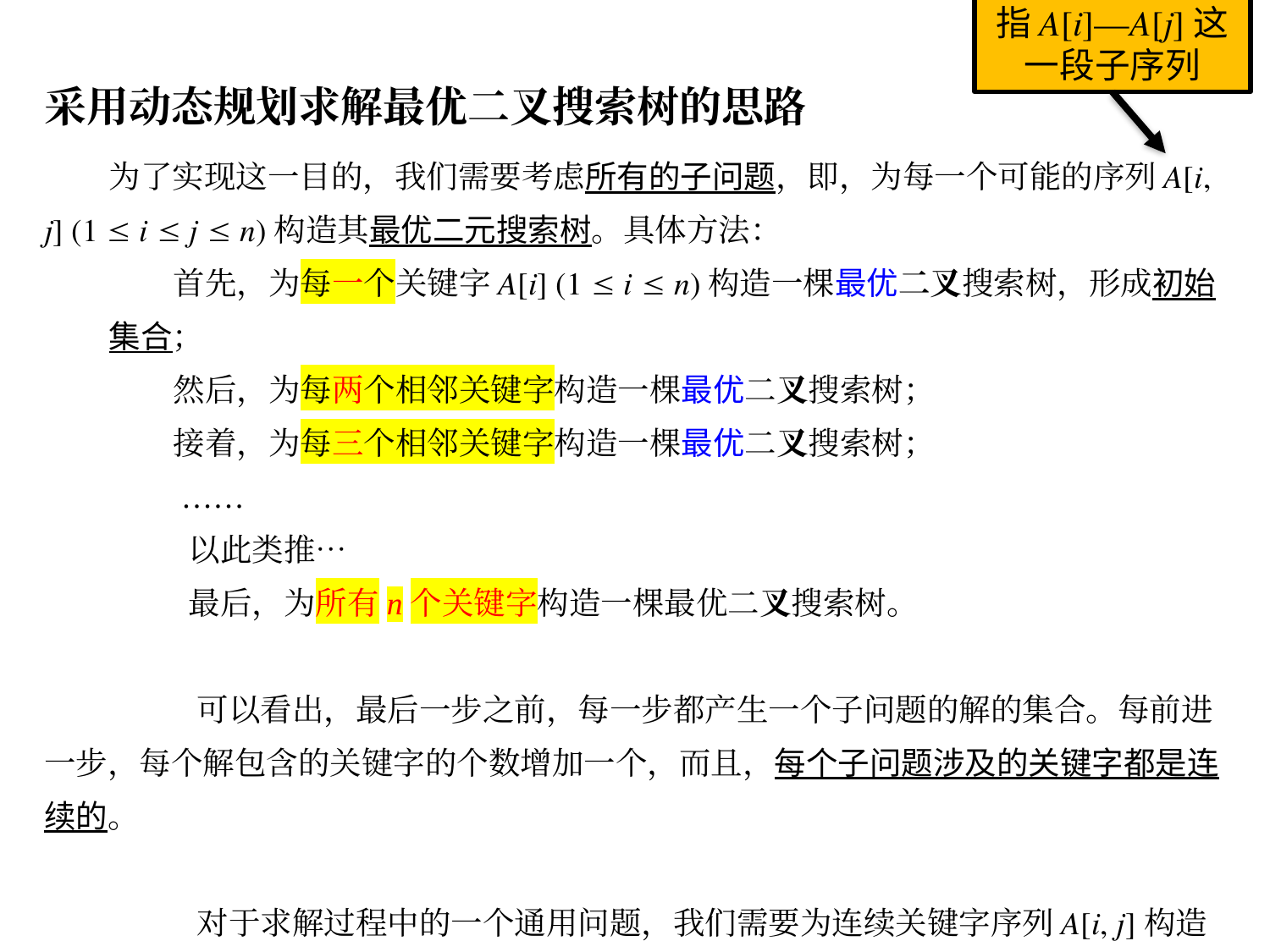

指A[i]—A[j]这
一段子序列
采用动态规划求解最优二叉搜索树的思路
为了实现这一目的，我们需要考虑所有的子问题，即，为每一个可能的序列A[i, j] (1 ≤ i ≤ j ≤ n)构造其最优二元搜索树。具体方法：
首先，为每一个关键字A[i] (1 ≤ i ≤ n)构造一棵最优二叉搜索树，形成初始集合；
然后，为每两个相邻关键字构造一棵最优二叉搜索树；
接着，为每三个相邻关键字构造一棵最优二叉搜索树；
         ……
         以此类推…
         最后，为所有n个关键字构造一棵最优二叉搜索树。

          可以看出，最后一步之前，每一步都产生一个子问题的解的集合。每前进一步，每个解包含的关键字的个数增加一个，而且，每个子问题涉及的关键字都是连续的。

          对于求解过程中的一个通用问题，我们需要为连续关键字序列A[i, j]构造一棵最优二叉搜索树
      （见下页）